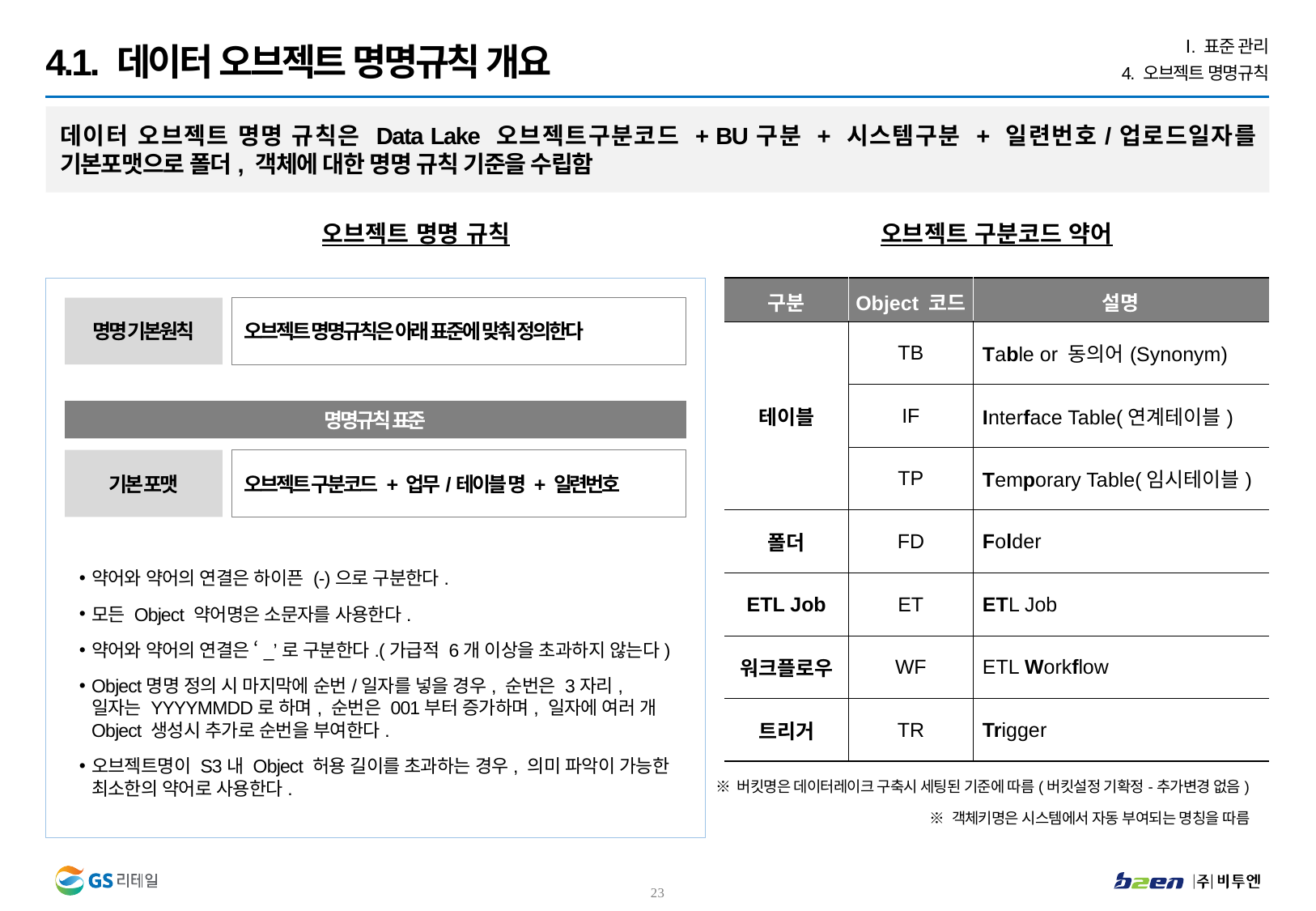

Ⅰ. 표준 관리
4. 오브젝트 명명규칙
4.1. 데이터 오브젝트 명명규칙 개요
데이터 오브젝트 명명 규칙은 Data Lake 오브젝트구분코드 + BU구분 + 시스템구분 + 일련번호/업로드일자를 기본포맷으로 폴더, 객체에 대한 명명 규칙 기준을 수립함
오브젝트 명명 규칙
오브젝트 구분코드 약어
| 구분 | Object 코드 | 설명 |
| --- | --- | --- |
| 테이블 | TB | Table or 동의어(Synonym) |
|  | IF | Interface Table(연계테이블) |
|  | TP | Temporary Table(임시테이블) |
| 폴더 | FD | Folder |
| ETL Job | ET | ETL Job |
| 워크플로우 | WF | ETL Workflow |
| 트리거 | TR | Trigger |

명명 기본원칙
오브젝트 명명규칙은 아래 표준에 맞춰 정의한다
명명규칙 표준
기본 포맷
오브젝트 구분코드 + 업무/테이블 명 + 일련번호
약어와 약어의 연결은 하이픈 (-)으로 구분한다.
모든 Object 약어명은 소문자를 사용한다.
약어와 약어의 연결은 ‘_’로 구분한다.(가급적 6개 이상을 초과하지 않는다)
Object명명 정의 시 마지막에 순번/일자를 넣을 경우, 순번은 3자리, 일자는 YYYYMMDD로 하며, 순번은 001부터 증가하며, 일자에 여러 개 Object 생성시 추가로 순번을 부여한다.
오브젝트명이 S3내 Object 허용 길이를 초과하는 경우, 의미 파악이 가능한 최소한의 약어로 사용한다.
※ 버킷명은 데이터레이크 구축시 세팅된 기준에 따름(버킷설정 기확정-추가변경 없음)
※ 객체키명은 시스템에서 자동 부여되는 명칭을 따름
23